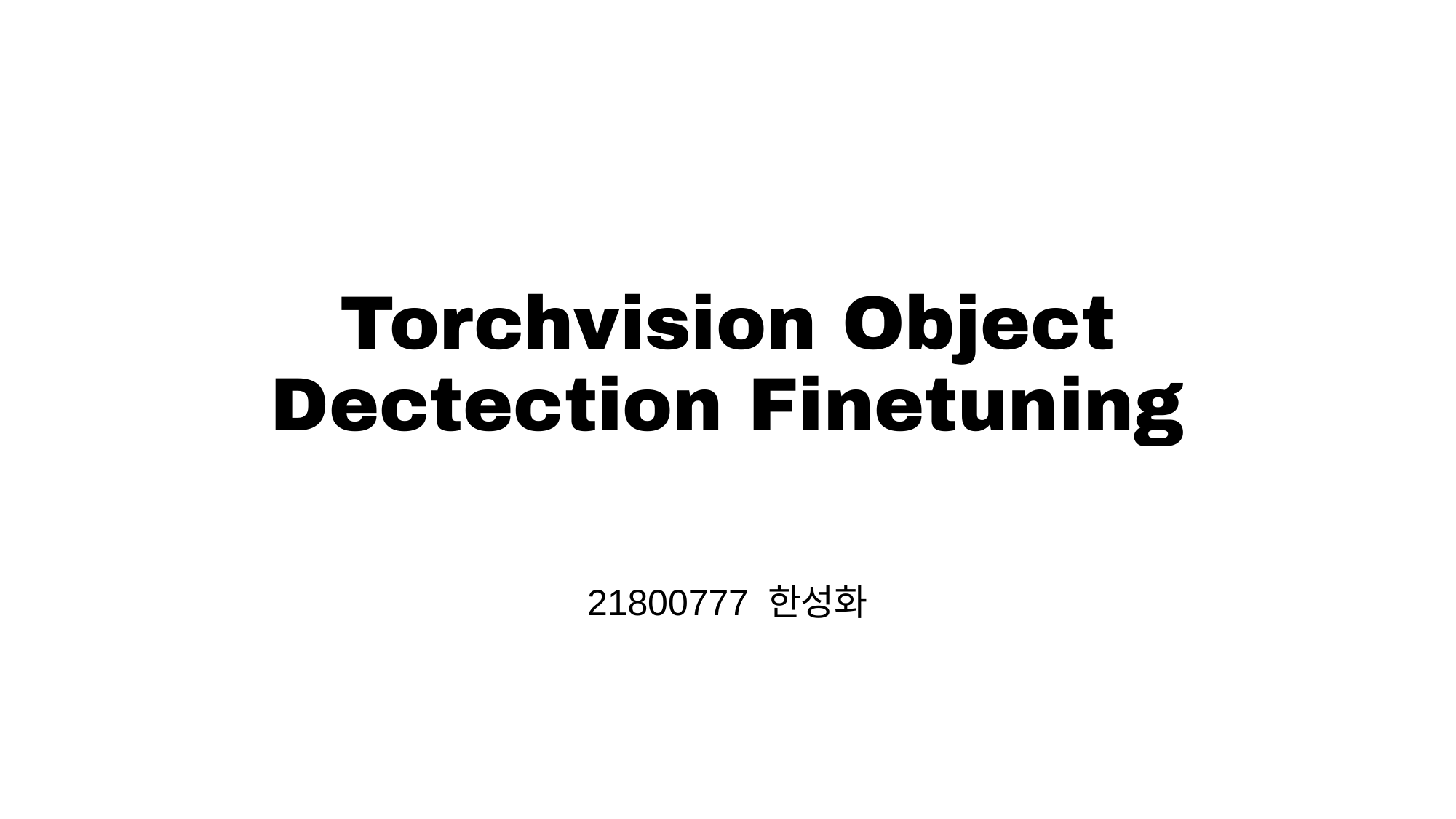

# Torchvision Object Dectection Finetuning
21800777 한성화